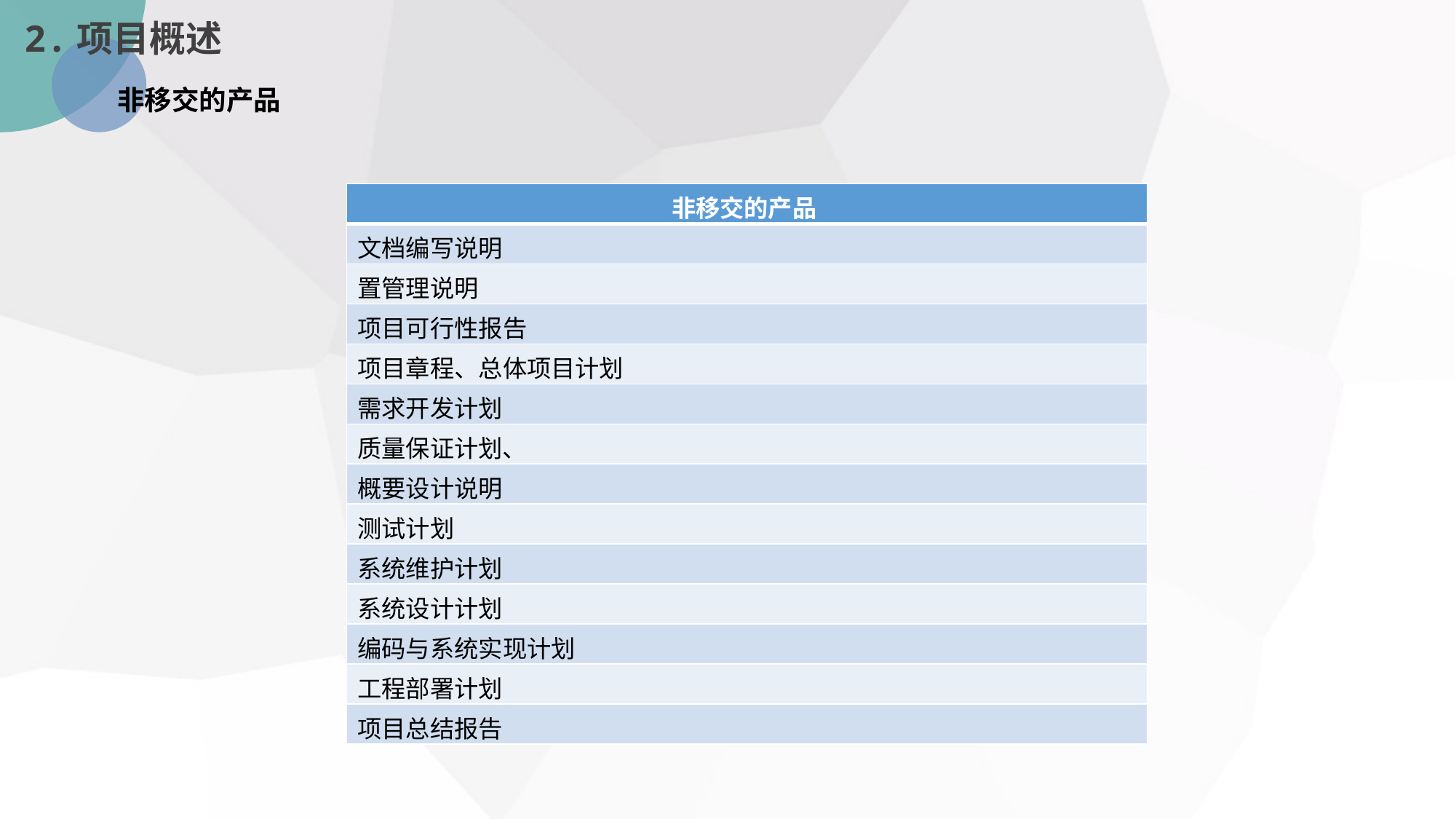

2.项目概述

非移交的产品
| 非移交的产品 |
| --- |
| 文档编写说明 |
| 置管理说明 |
| 项目可行性报告 |
| 项目章程、总体项目计划 |
| 需求开发计划 |
| 质量保证计划、 |
| 概要设计说明 |
| 测试计划 |
| 系统维护计划 |
| 系统设计计划 |
| 编码与系统实现计划 |
| 工程部署计划 |
| 项目总结报告 |